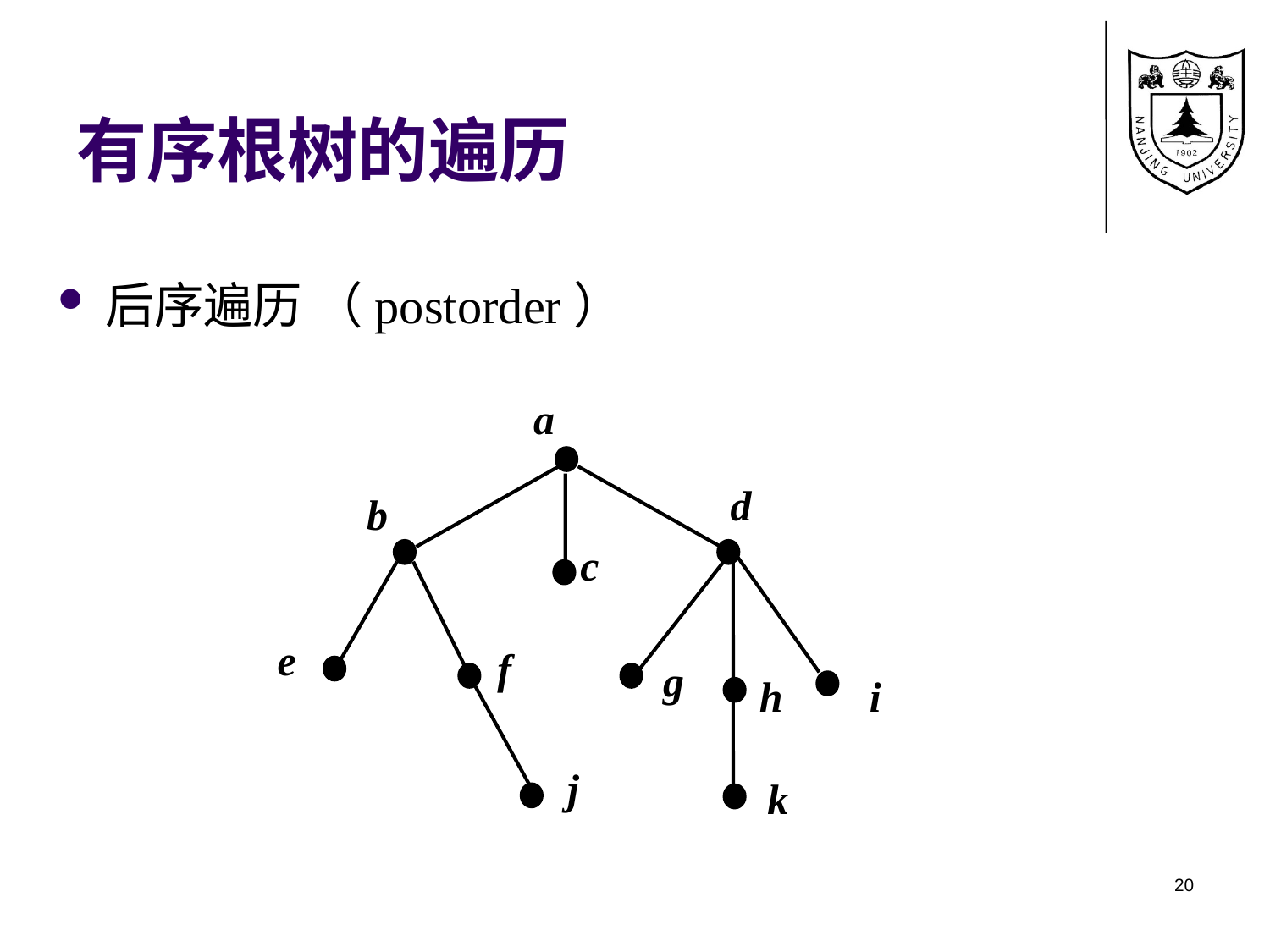

# 有序根树的遍历
后序遍历 （postorder）
a

d

b
c

e
f
g

h
i

j
k

20